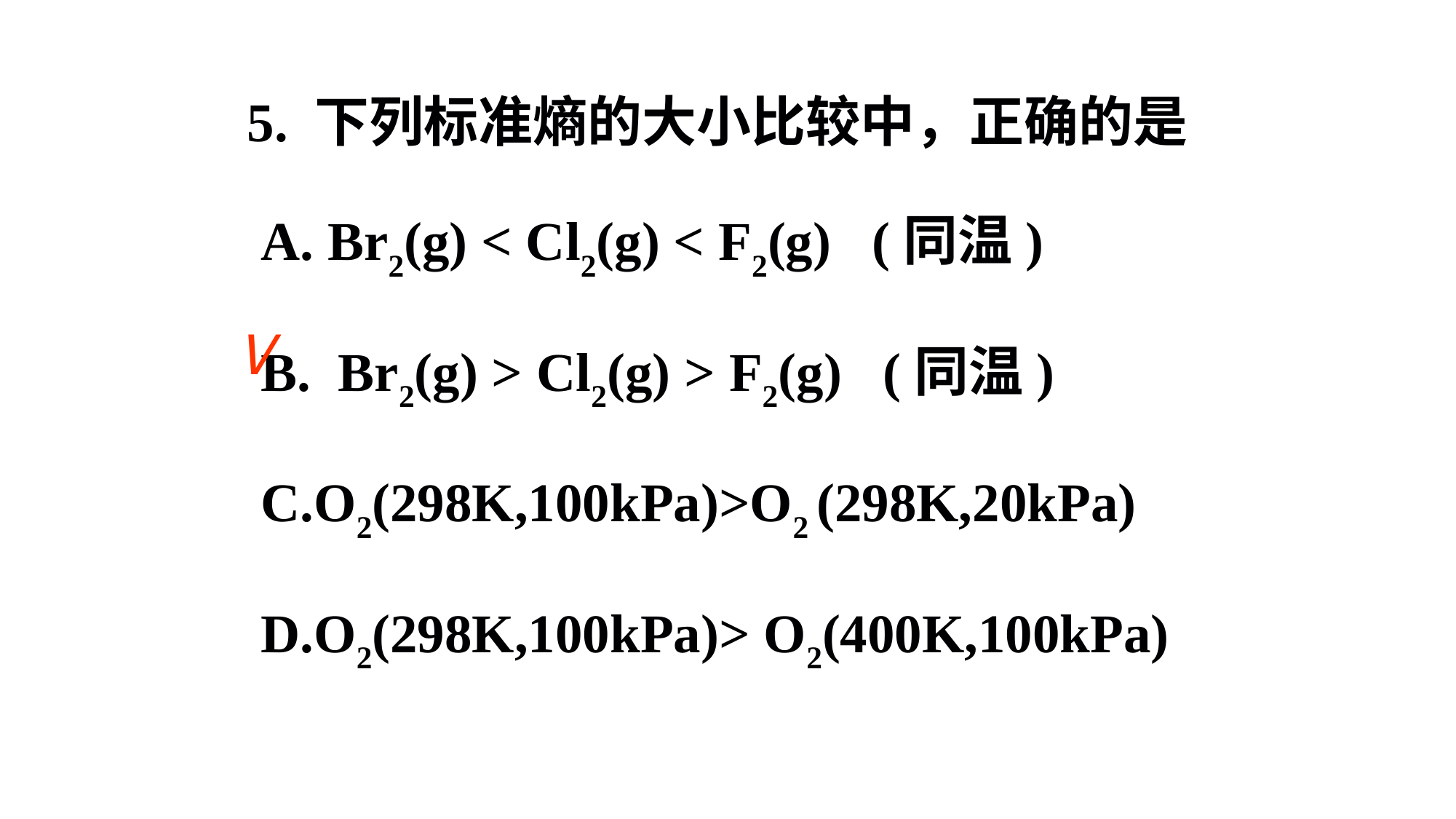

5. 下列标准熵的大小比较中，正确的是
 A. Br2(g) < Cl2(g) < F2(g)   (同温)
 B.  Br2(g) > Cl2(g) > F2(g)   (同温)
 C.O2(298K,100kPa)>O2 (298K,20kPa)
 D.O2(298K,100kPa)> O2(400K,100kPa)
V
26